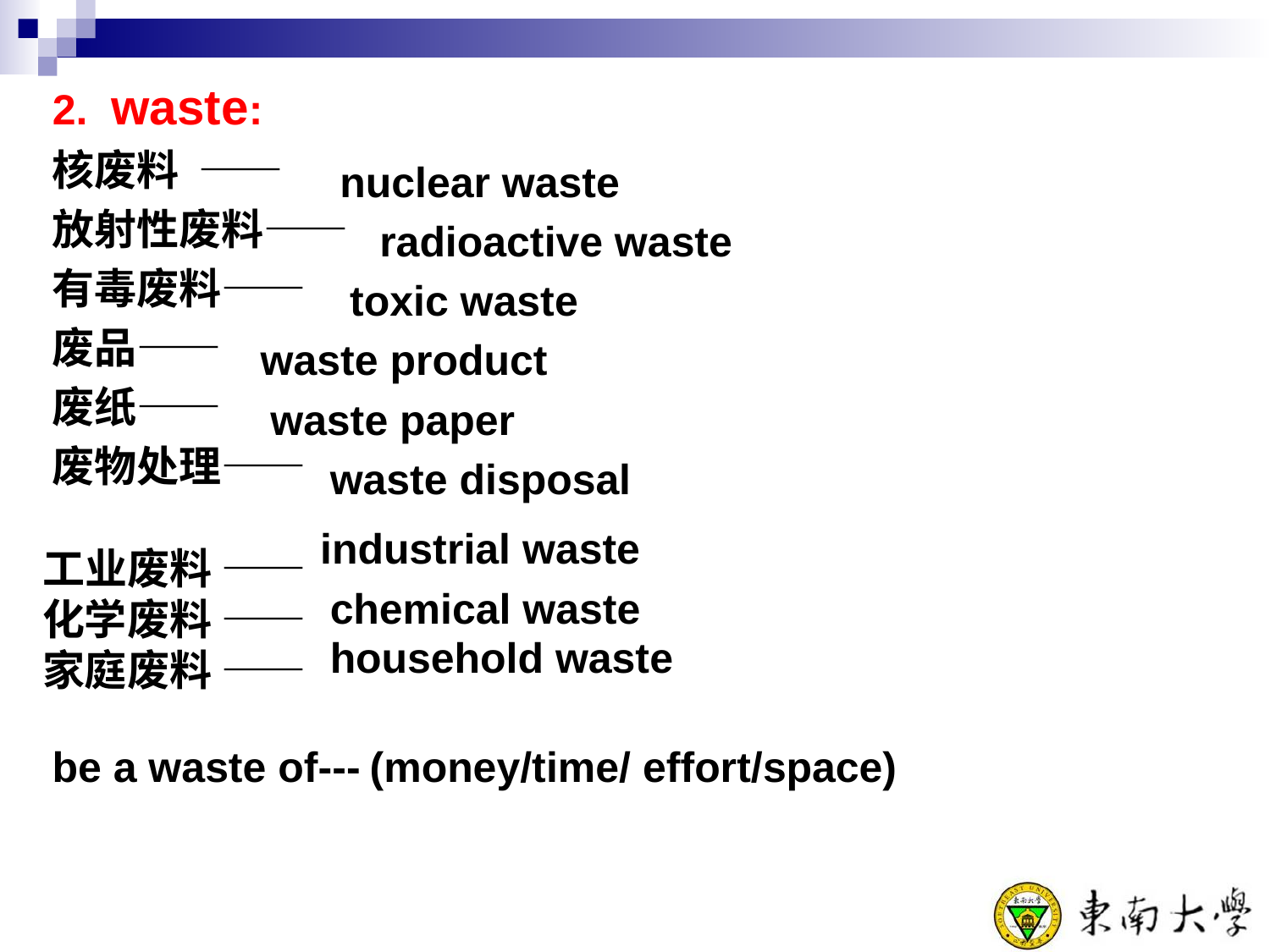

2.  waste:
核废料  ——
放射性废料——
有毒废料——
废品——
废纸——
废物处理——
nuclear waste
radioactive waste
toxic waste

waste product
waste paper
waste disposal
industrial waste
工业废料 ——
化学废料 ——
家庭废料 ——
chemical waste
household waste
be a waste of---
(money/time/ effort/space)